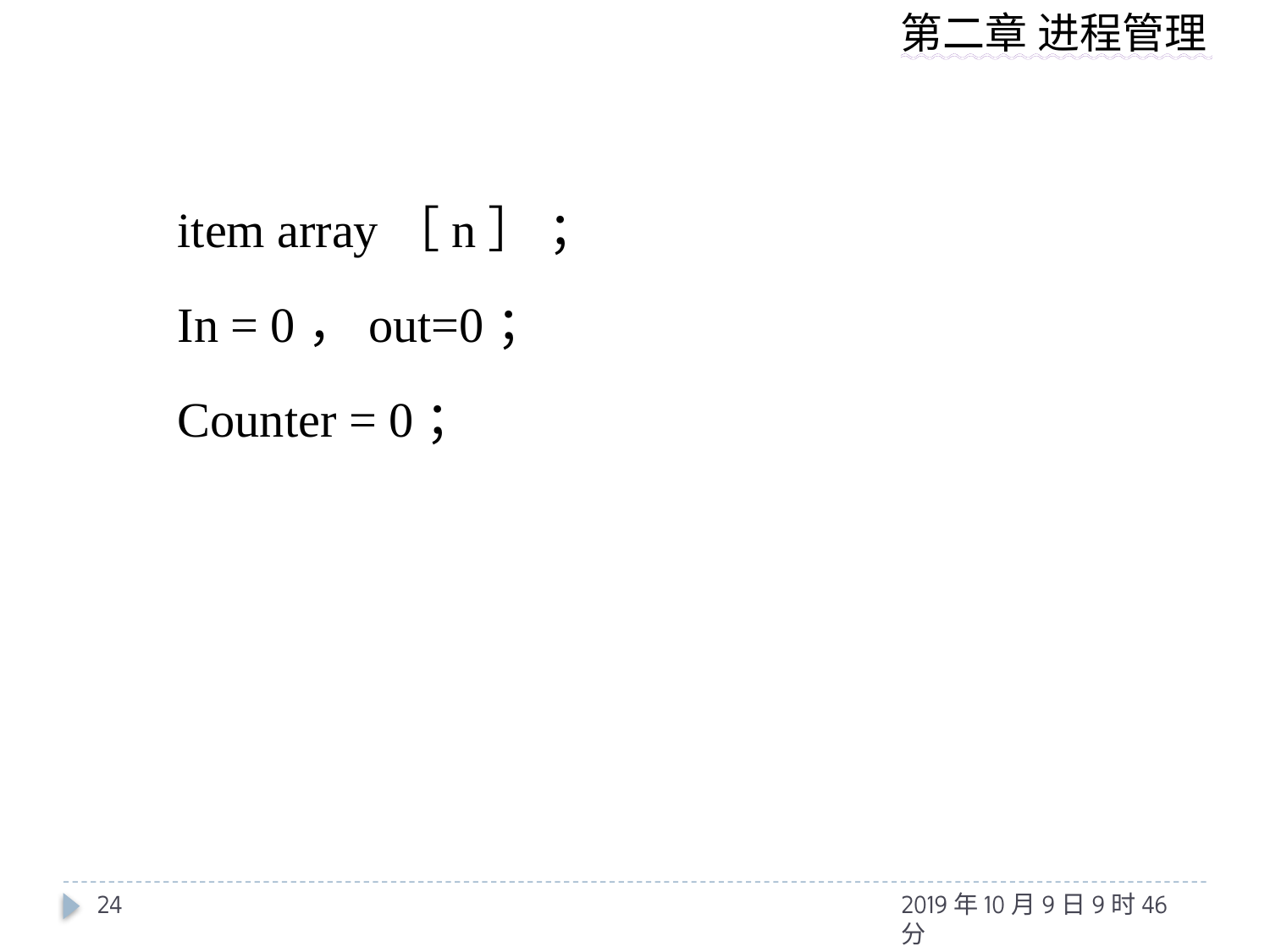

item array［n］ ；
In = 0，out=0；
Counter = 0；
24
2019年10月9日9时46分